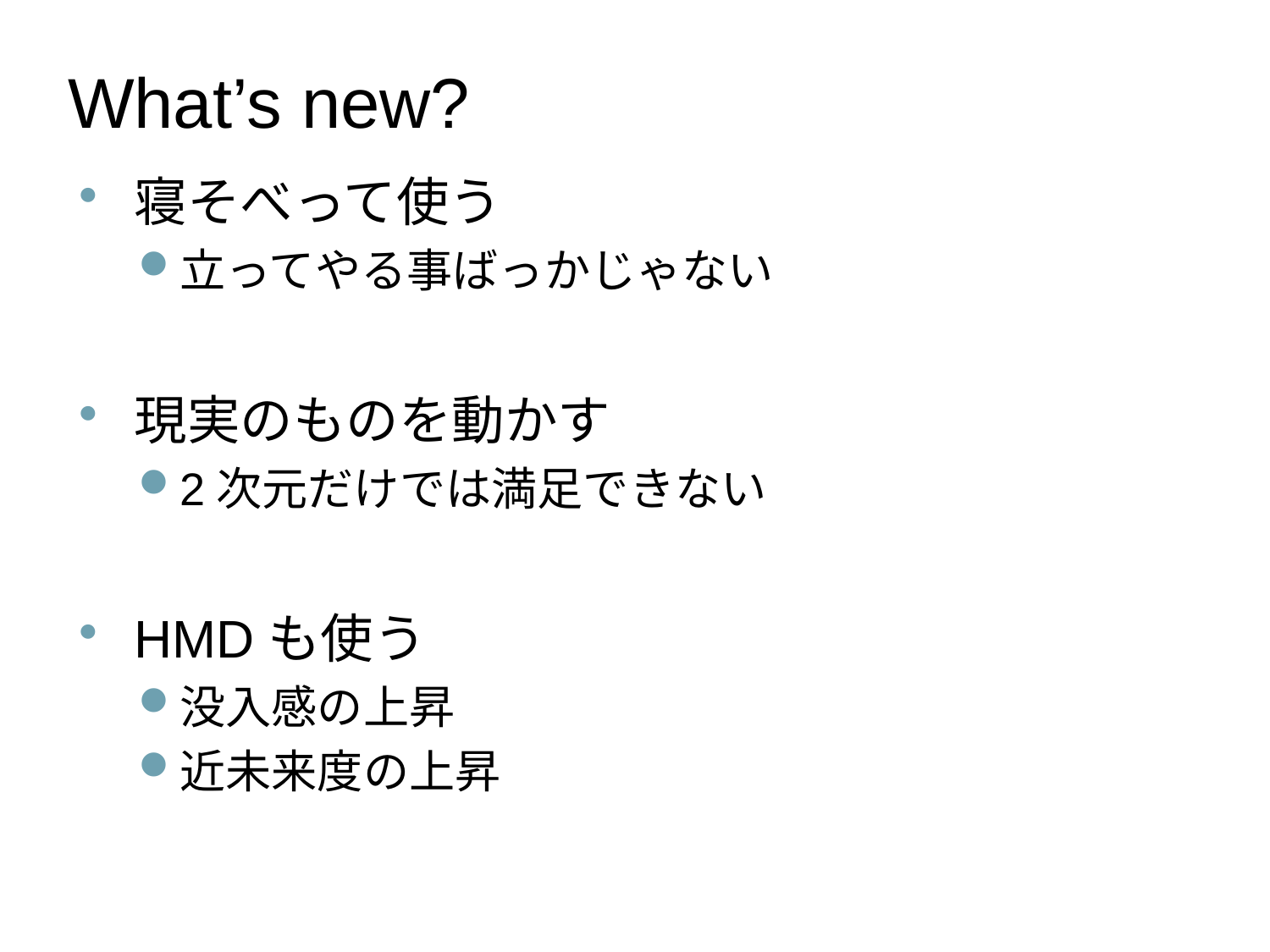

# What’s new?
寝そべって使う
立ってやる事ばっかじゃない

現実のものを動かす
2次元だけでは満足できない

HMDも使う
没入感の上昇
近未来度の上昇